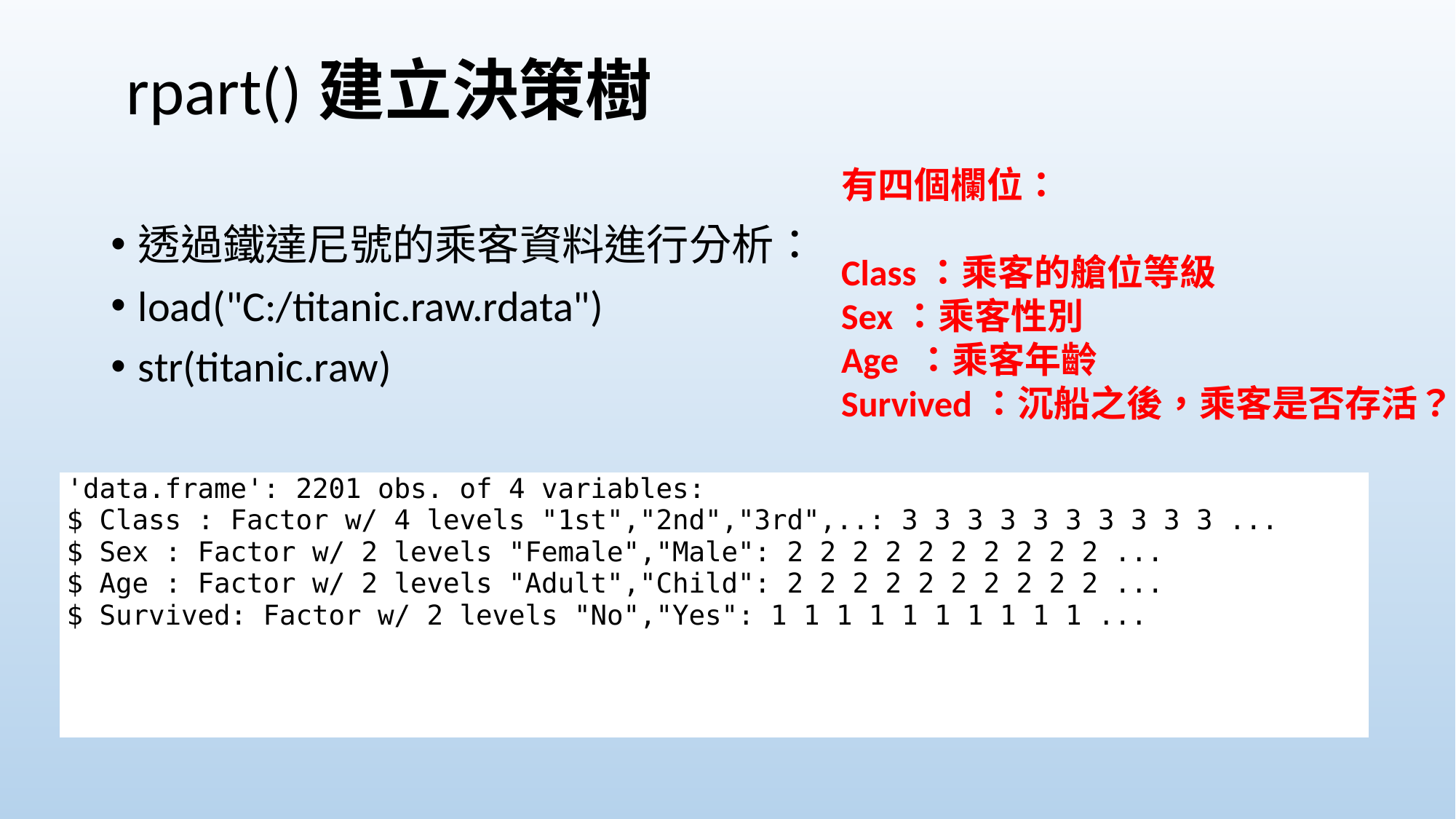

# rpart()建立決策樹
有四個欄位：

Class：乘客的艙位等級
Sex：乘客性別
Age ：乘客年齡
Survived：沉船之後，乘客是否存活？
透過鐵達尼號的乘客資料進行分析：
load("C:/titanic.raw.rdata")
str(titanic.raw)

| 'data.frame': 2201 obs. of 4 variables: $ Class : Factor w/ 4 levels "1st","2nd","3rd",..: 3 3 3 3 3 3 3 3 3 3 ... $ Sex : Factor w/ 2 levels "Female","Male": 2 2 2 2 2 2 2 2 2 2 ... $ Age : Factor w/ 2 levels "Adult","Child": 2 2 2 2 2 2 2 2 2 2 ... $ Survived: Factor w/ 2 levels "No","Yes": 1 1 1 1 1 1 1 1 1 1 ... |
| --- |
|  |